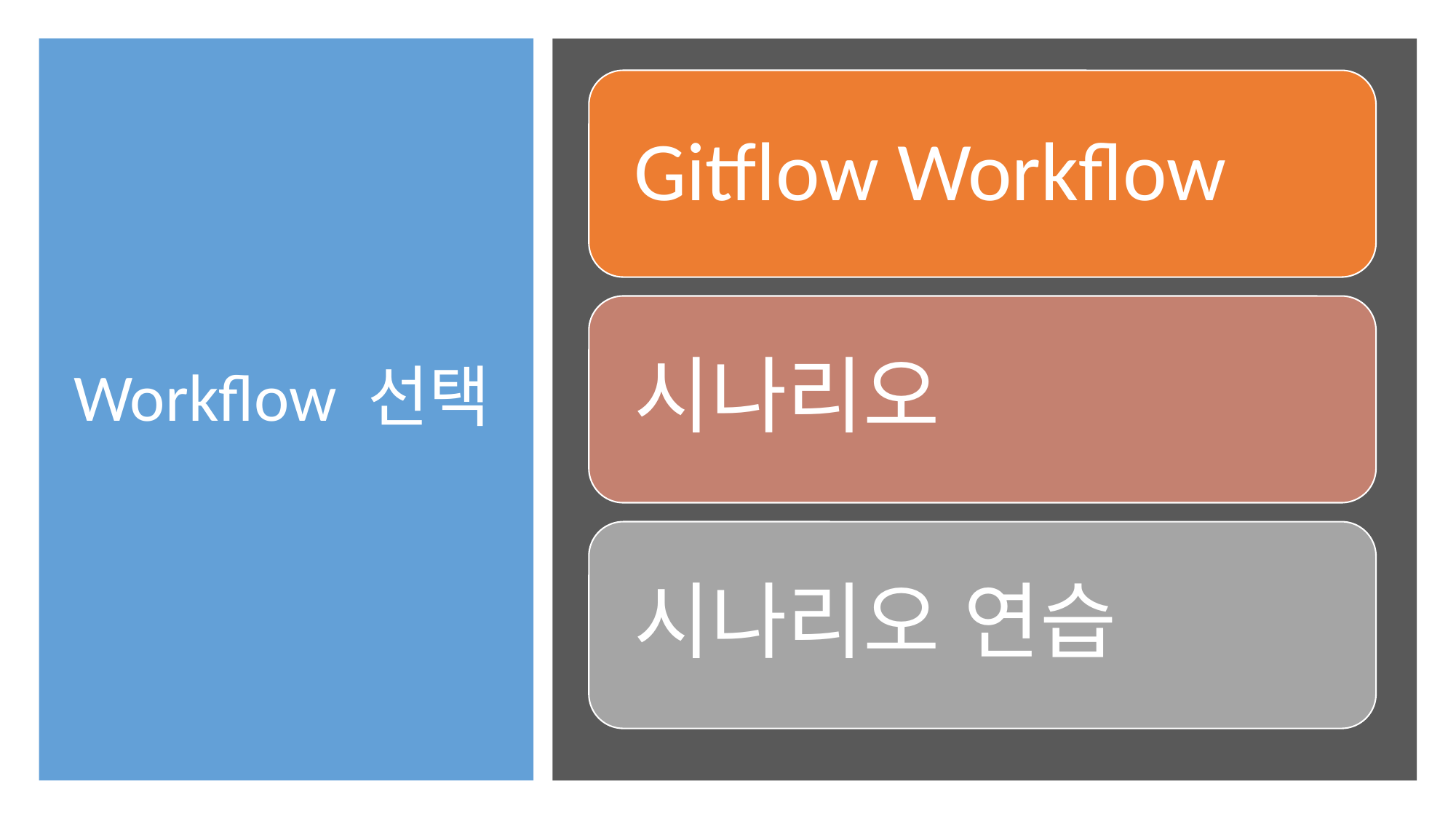

# Workflow 선택
Gitflow Workflow
시나리오
시나리오 연습